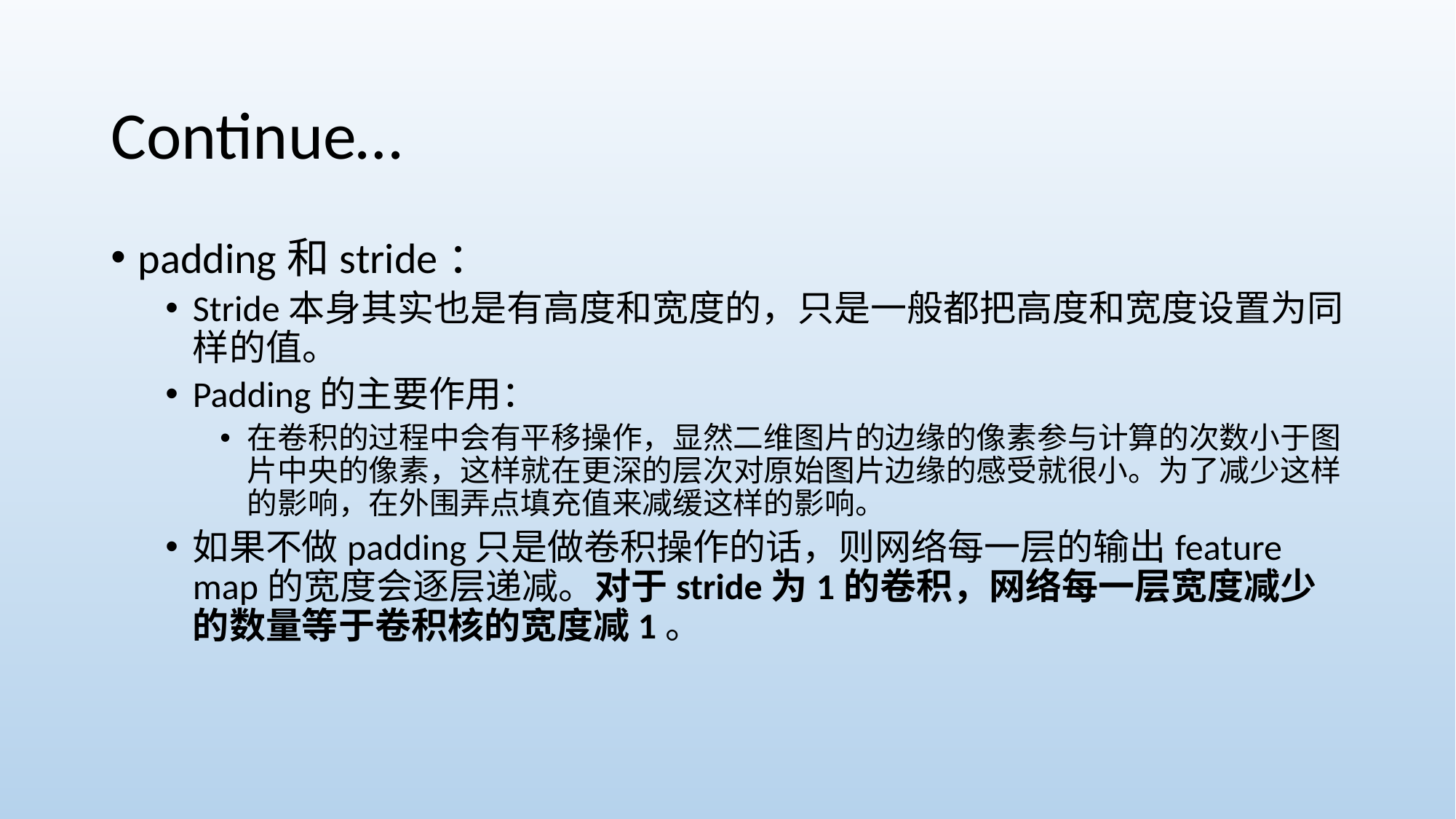

# Continue…
padding和stride：
Stride本身其实也是有高度和宽度的，只是一般都把高度和宽度设置为同样的值。
Padding的主要作用：
在卷积的过程中会有平移操作，显然二维图片的边缘的像素参与计算的次数小于图片中央的像素，这样就在更深的层次对原始图片边缘的感受就很小。为了减少这样的影响，在外围弄点填充值来减缓这样的影响。
如果不做padding只是做卷积操作的话，则网络每一层的输出feature map的宽度会逐层递减。对于stride为1的卷积，网络每一层宽度减少的数量等于卷积核的宽度减1。